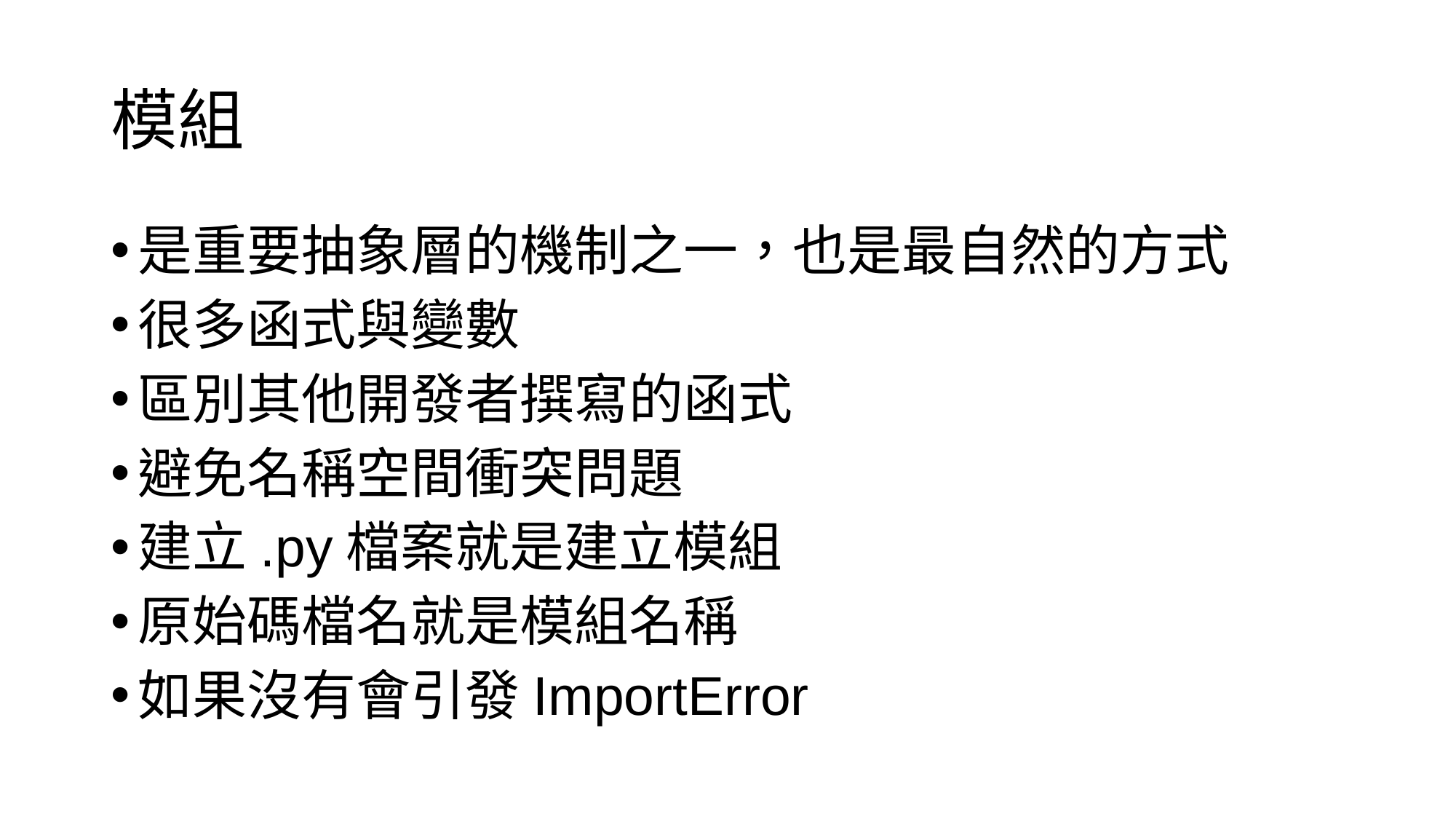

# 模組
是重要抽象層的機制之一，也是最自然的方式
很多函式與變數
區別其他開發者撰寫的函式
避免名稱空間衝突問題
建立.py檔案就是建立模組
原始碼檔名就是模組名稱
如果沒有會引發ImportError